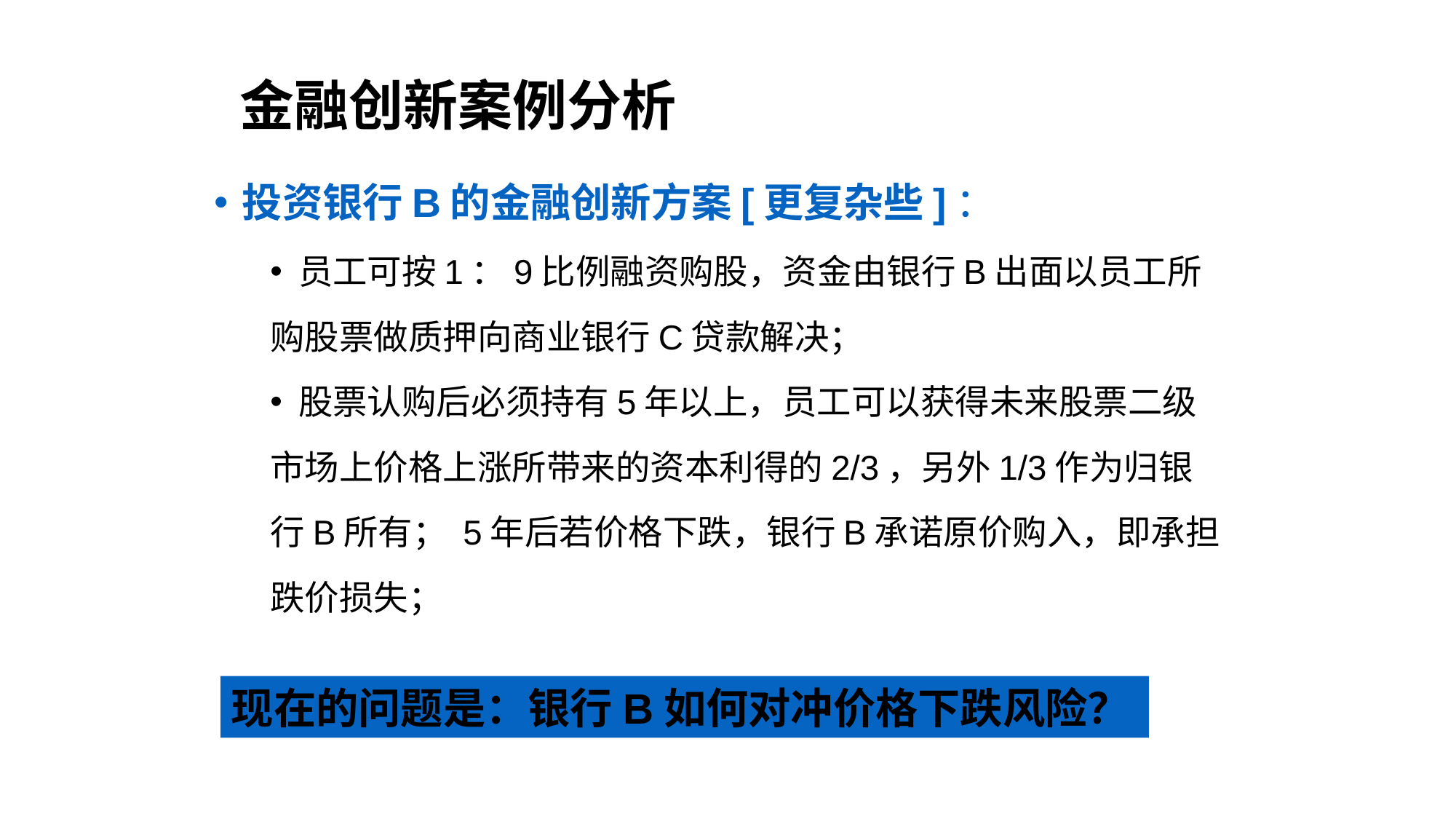

金融创新案例分析
投资银行B的金融创新方案[更复杂些]：
员工可按1：9比例融资购股，资金由银行B出面以员工所
购股票做质押向商业银行C贷款解决；
股票认购后必须持有5年以上，员工可以获得未来股票二级
市场上价格上涨所带来的资本利得的2/3，另外1/3作为归银
行B所有； 5年后若价格下跌，银行B承诺原价购入，即承担
跌价损失；
现在的问题是：银行B如何对冲价格下跌风险？